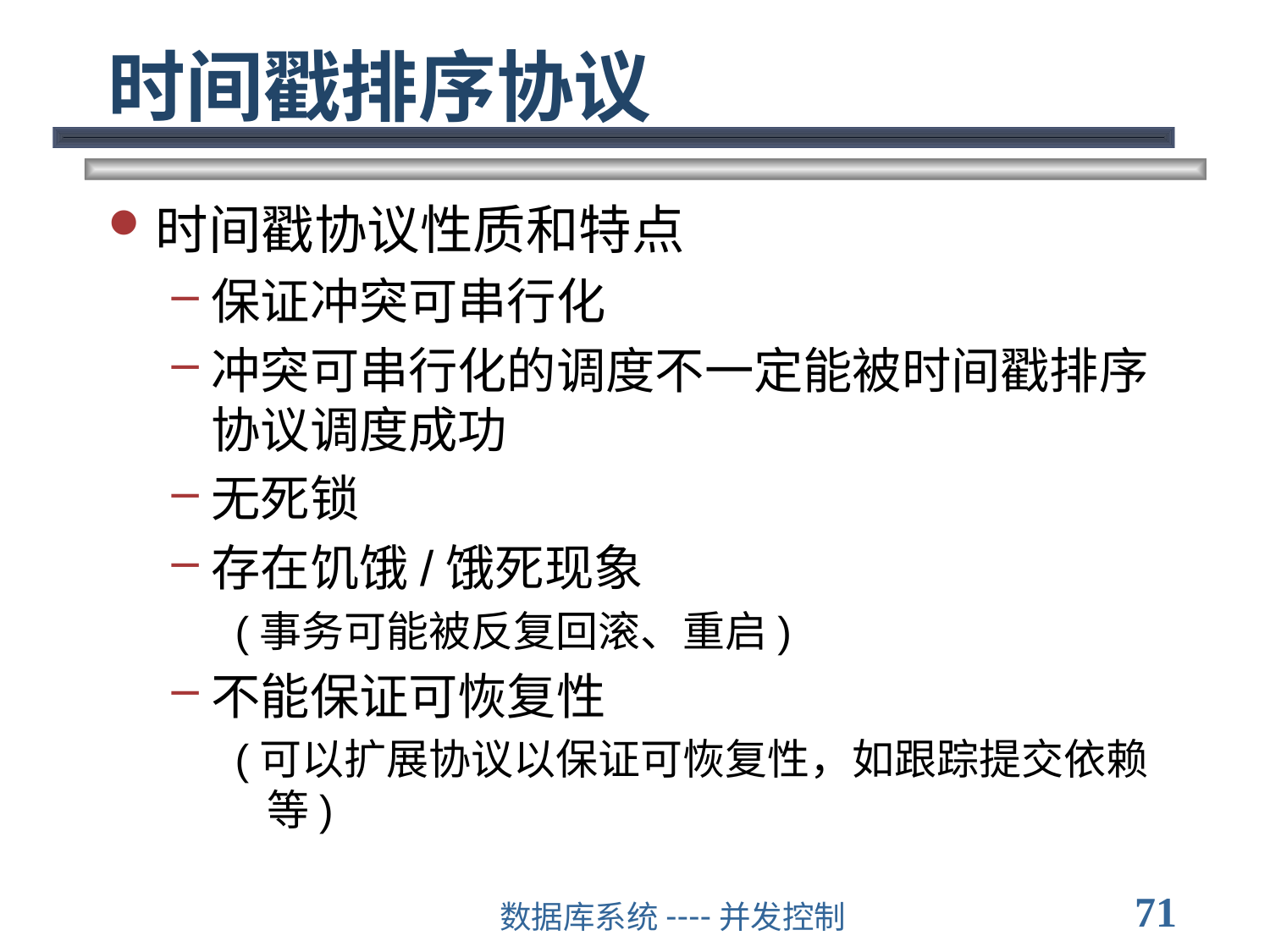

# 时间戳排序协议
时间戳协议性质和特点
保证冲突可串行化
冲突可串行化的调度不一定能被时间戳排序协议调度成功
无死锁
存在饥饿/饿死现象
(事务可能被反复回滚、重启)
不能保证可恢复性
(可以扩展协议以保证可恢复性，如跟踪提交依赖等)
71
数据库系统----并发控制